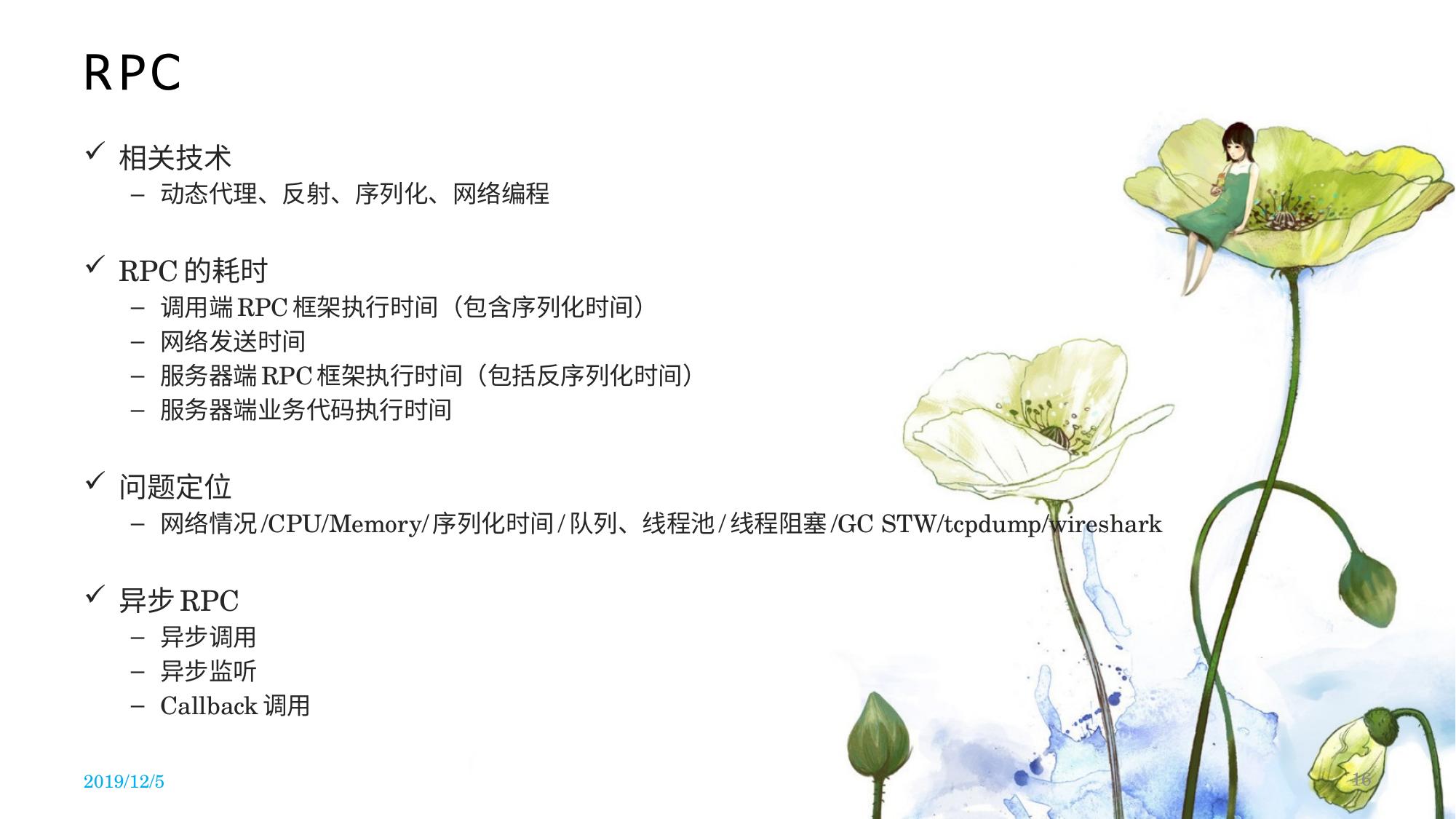

# RPC
相关技术
动态代理、反射、序列化、网络编程

RPC的耗时
调用端RPC框架执行时间（包含序列化时间）
网络发送时间
服务器端RPC框架执行时间（包括反序列化时间）
服务器端业务代码执行时间

问题定位
网络情况/CPU/Memory/序列化时间/队列、线程池/线程阻塞/GC STW/tcpdump/wireshark

异步RPC
异步调用
异步监听
Callback调用
2019/12/5
16